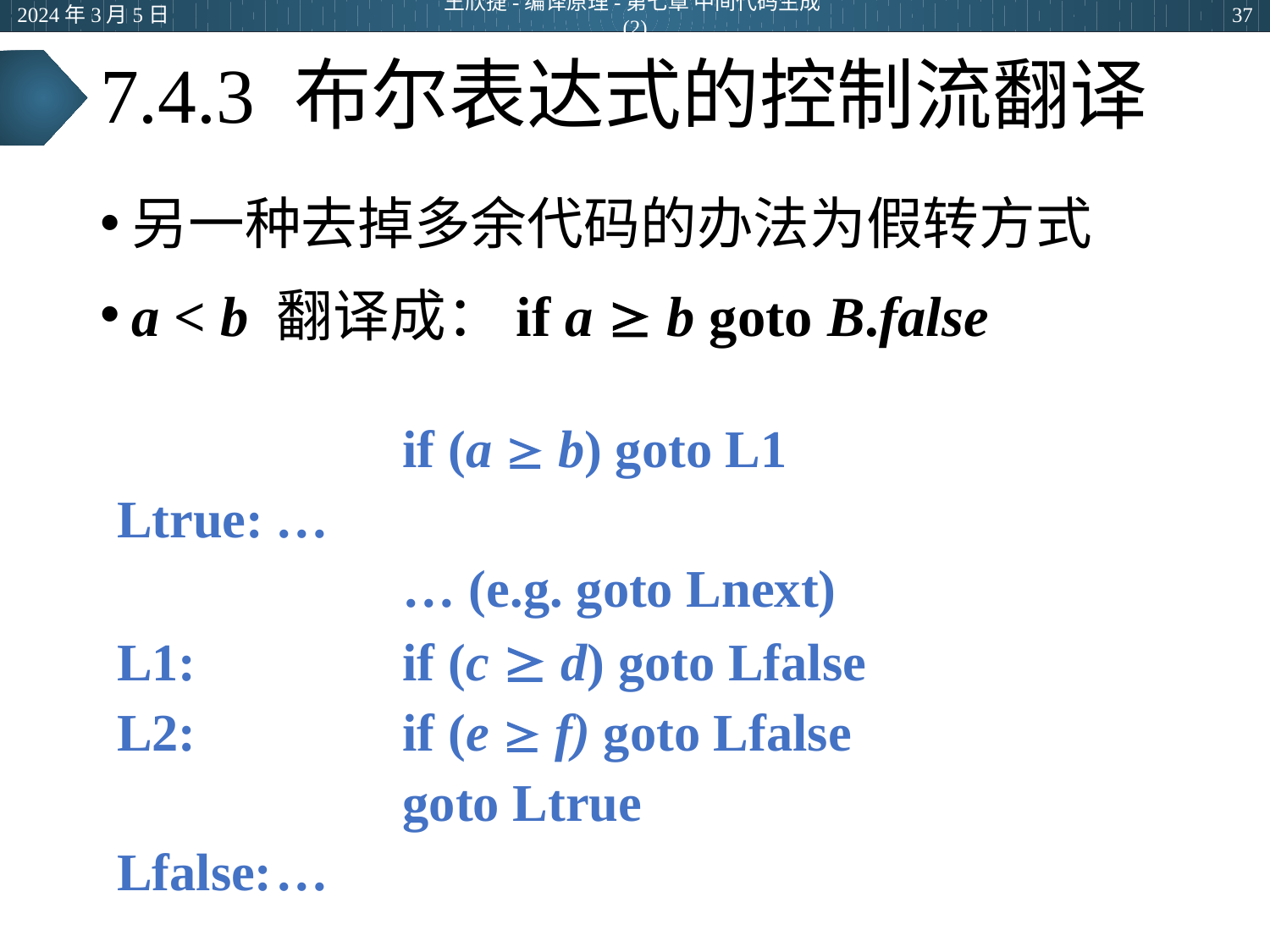

2024年3月5日
王欣捷-编译原理-第七章 中间代码生成(2)
37
# 7.4.3 布尔表达式的控制流翻译
另一种去掉多余代码的办法为假转方式
a < b 翻译成：if a ≥ b goto B.false
			if (a ≥ b) goto L1
Ltrue:	…
			… (e.g. goto Lnext)
L1:		if (c ≥ d) goto Lfalse
L2:		if (e ≥ f) goto Lfalse
			goto Ltrue
Lfalse:	…